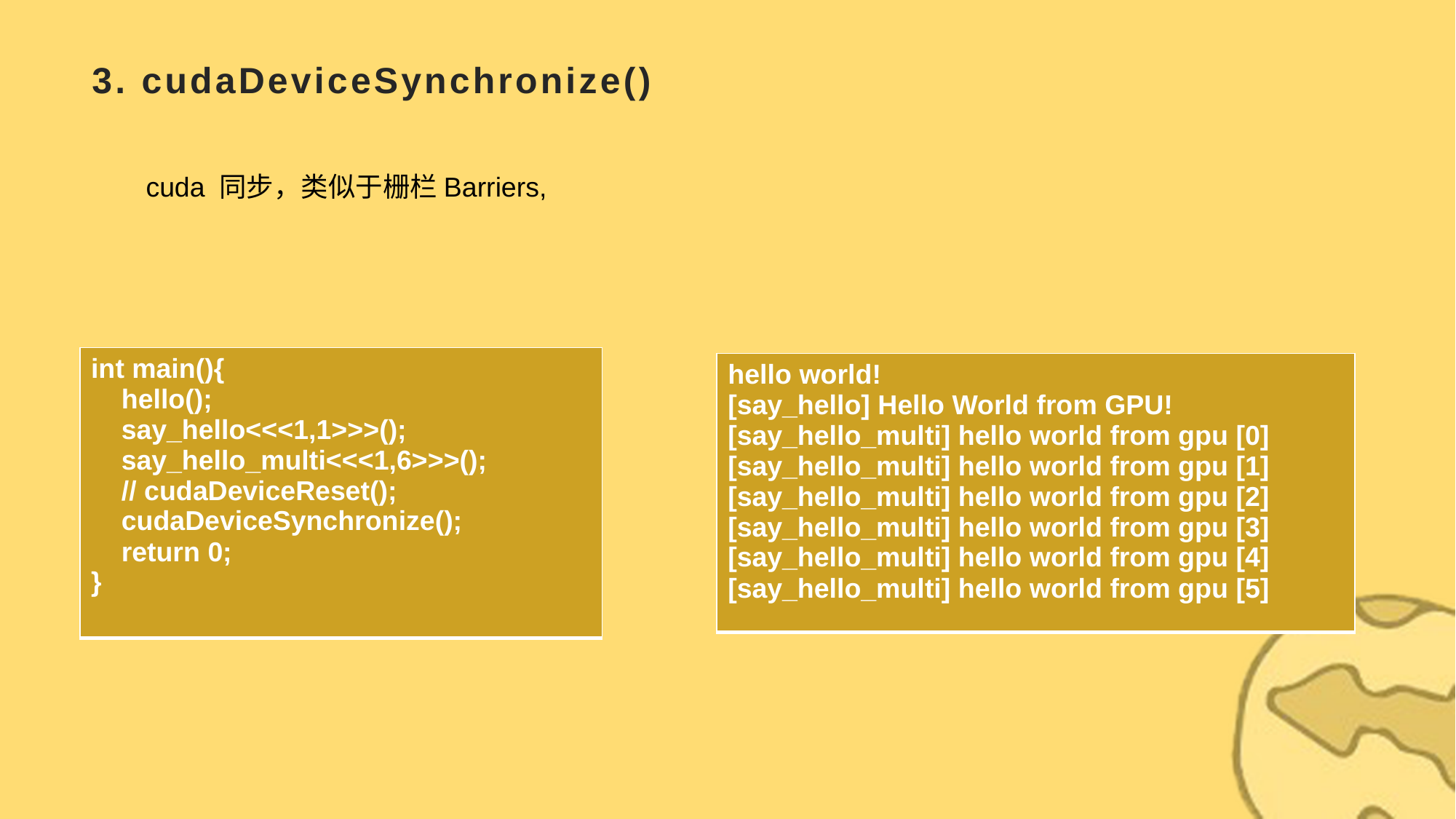

# 3. cudaDeviceSynchronize()
cuda 同步，类似于栅栏Barriers,
| int main(){ hello(); say\_hello<<<1,1>>>(); say\_hello\_multi<<<1,6>>>(); // cudaDeviceReset(); cudaDeviceSynchronize(); return 0; } |
| --- |
| hello world! [say\_hello] Hello World from GPU! [say\_hello\_multi] hello world from gpu [0] [say\_hello\_multi] hello world from gpu [1] [say\_hello\_multi] hello world from gpu [2] [say\_hello\_multi] hello world from gpu [3] [say\_hello\_multi] hello world from gpu [4] [say\_hello\_multi] hello world from gpu [5] |
| --- |